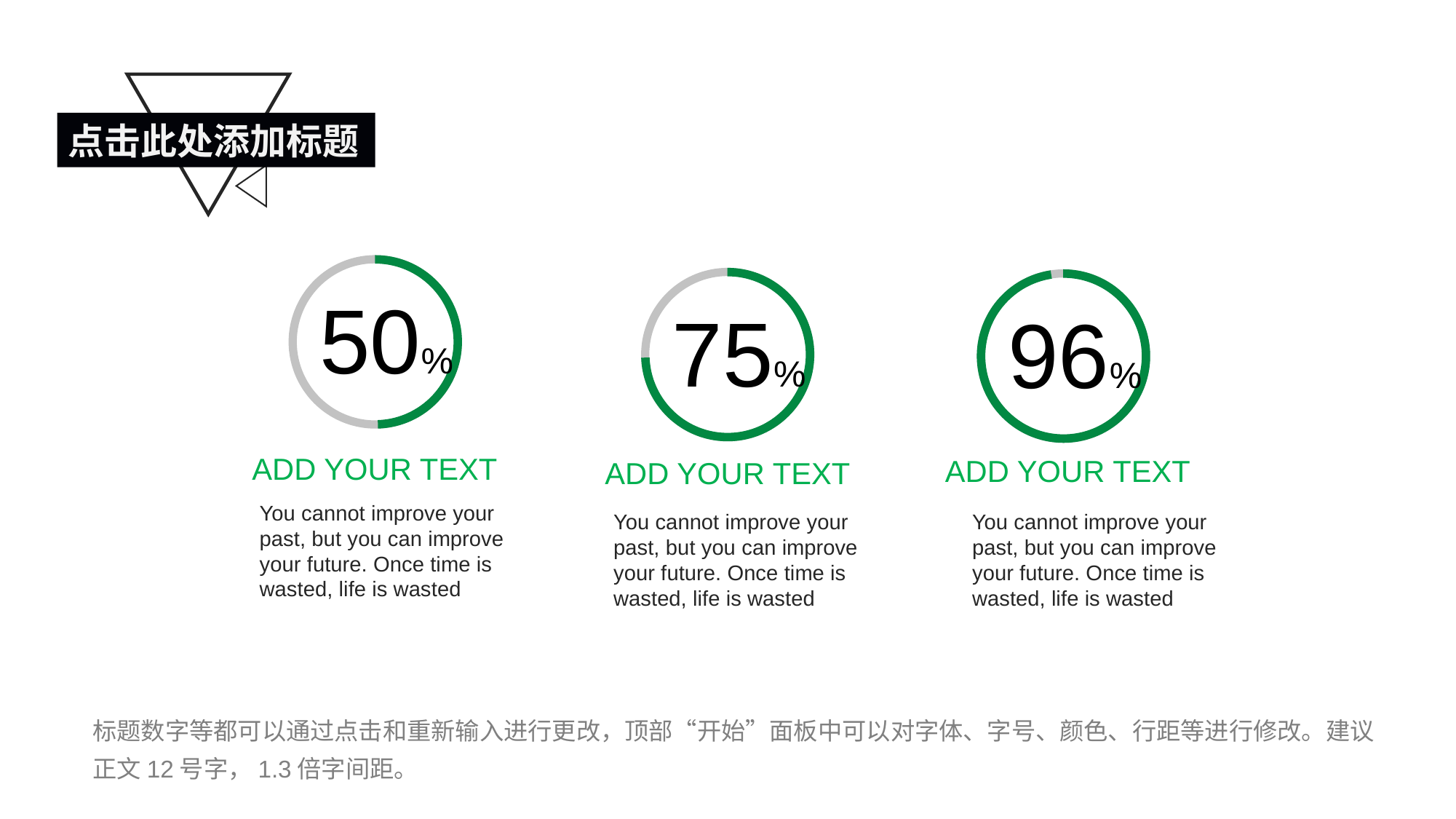

点击此处添加标题

50%
75%
96%
ADD YOUR TEXT
ADD YOUR TEXT
ADD YOUR TEXT
You cannot improve your past, but you can improve your future. Once time is wasted, life is wasted.
You cannot improve your past, but you can improve your future. Once time is wasted, life is wasted.
You cannot improve your past, but you can improve your future. Once time is wasted, life is wasted.
标题数字等都可以通过点击和重新输入进行更改，顶部“开始”面板中可以对字体、字号、颜色、行距等进行修改。建议正文12号字，1.3倍字间距。